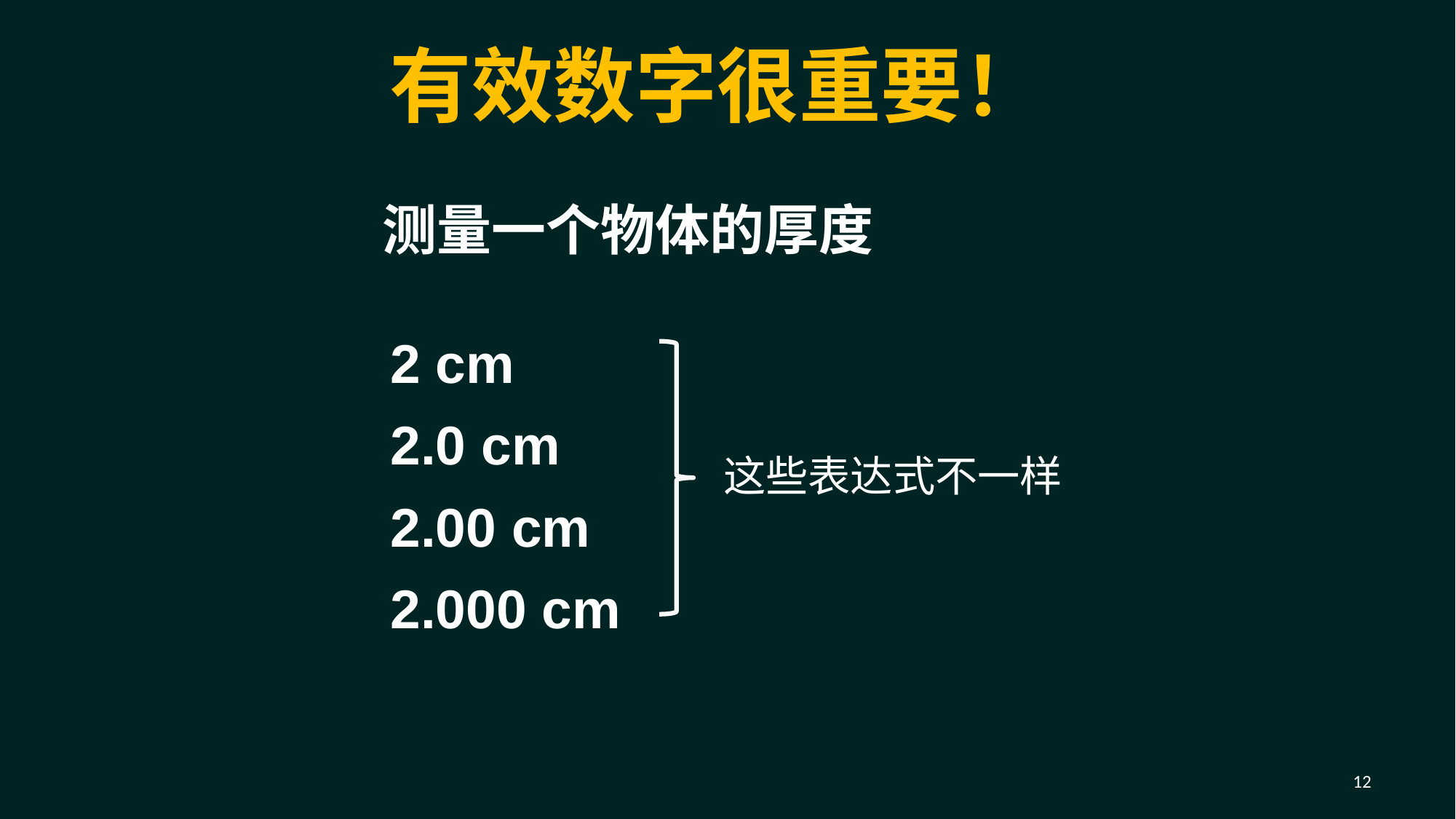

有效数字很重要！
测量一个物体的厚度
2 cm
2.0 cm
2.00 cm
2.000 cm

这些表达式不一样
12